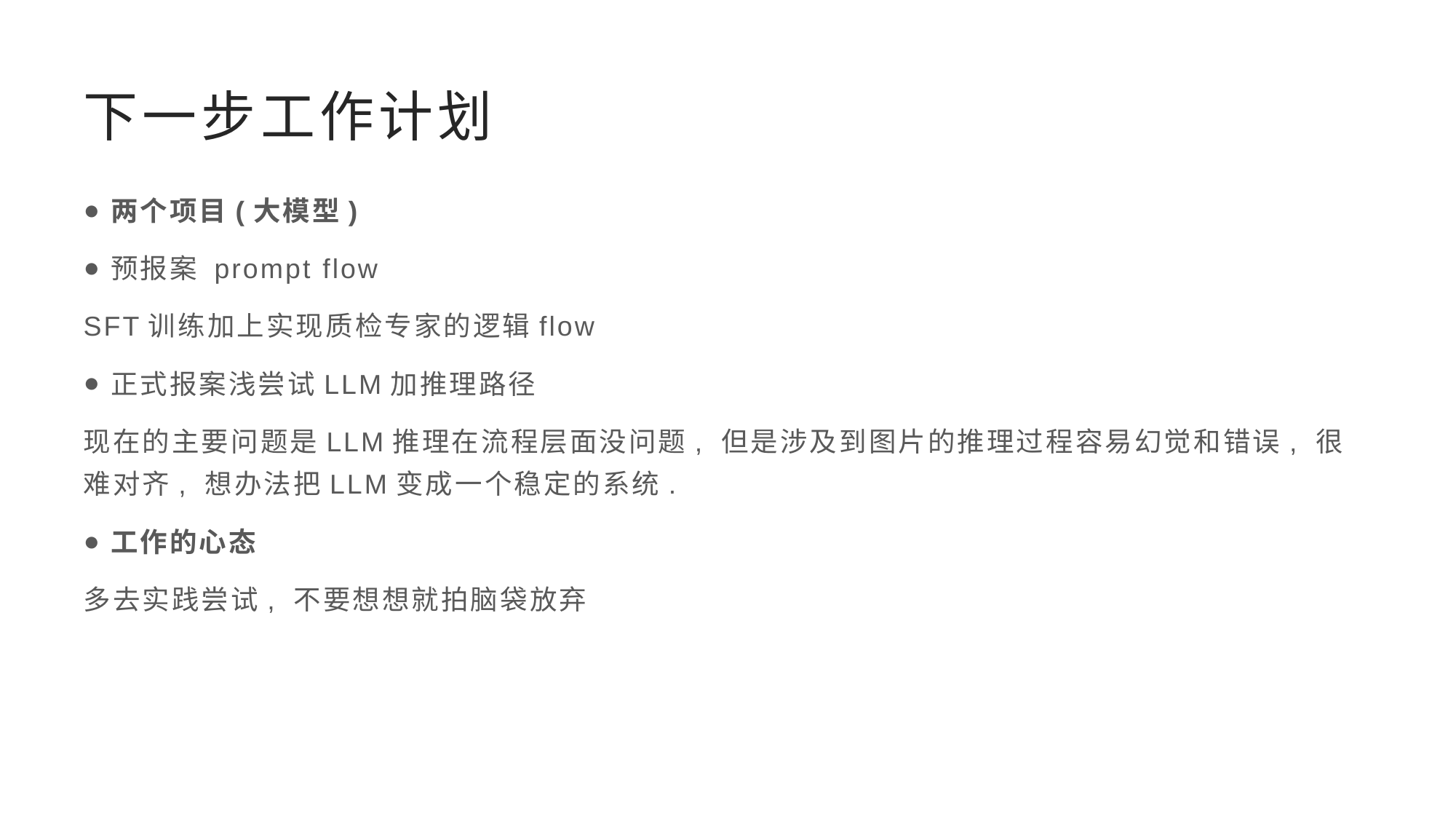

# 下一步工作计划
两个项目(大模型)
预报案 prompt flow
SFT训练加上实现质检专家的逻辑flow
正式报案浅尝试LLM加推理路径
现在的主要问题是LLM推理在流程层面没问题, 但是涉及到图片的推理过程容易幻觉和错误, 很难对齐, 想办法把LLM变成一个稳定的系统.
工作的心态
多去实践尝试, 不要想想就拍脑袋放弃